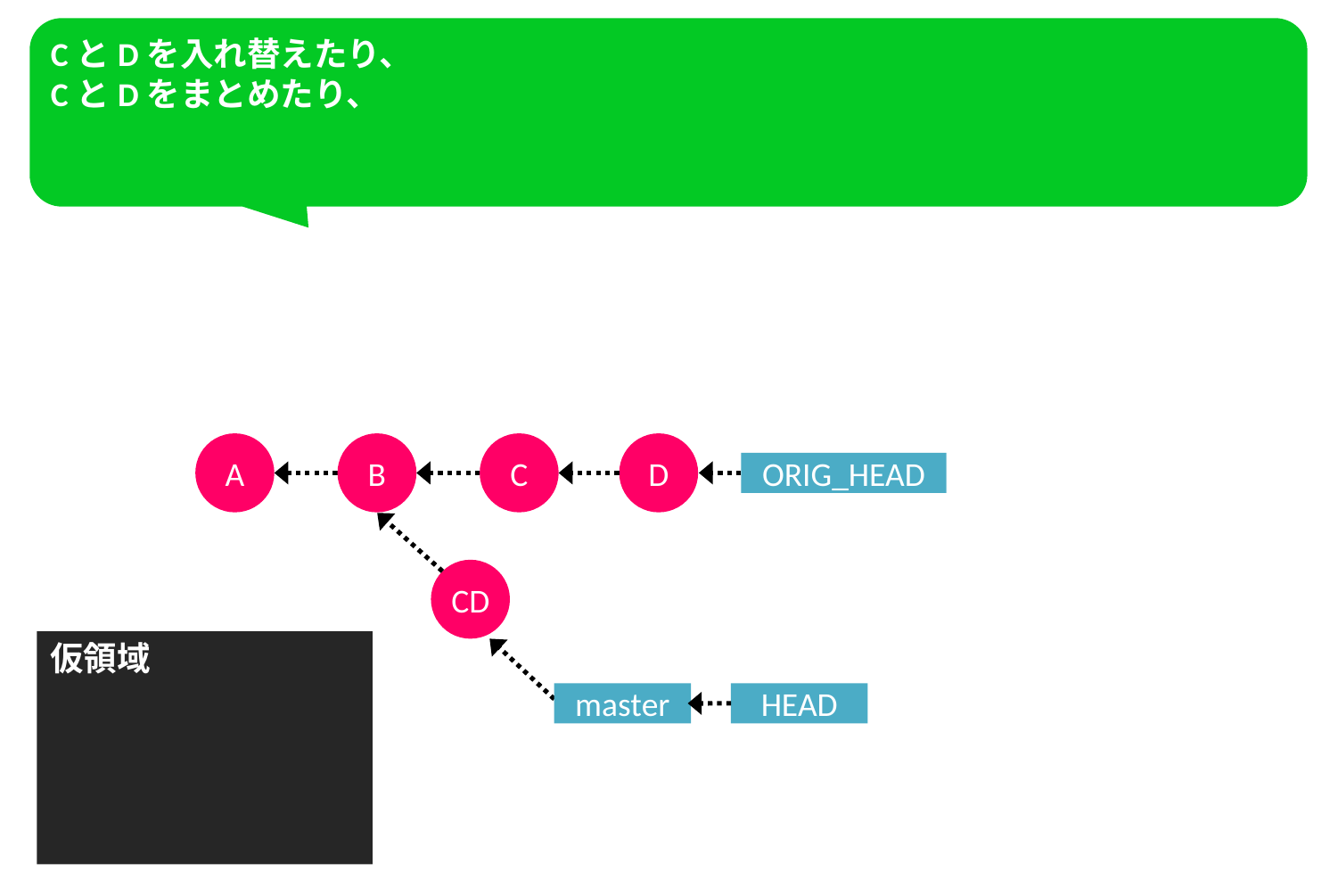

CとDを入れ替えたり、
CとDをまとめたり、

A
B
C
D
ORIG_HEAD
CD
仮領域
master
HEAD